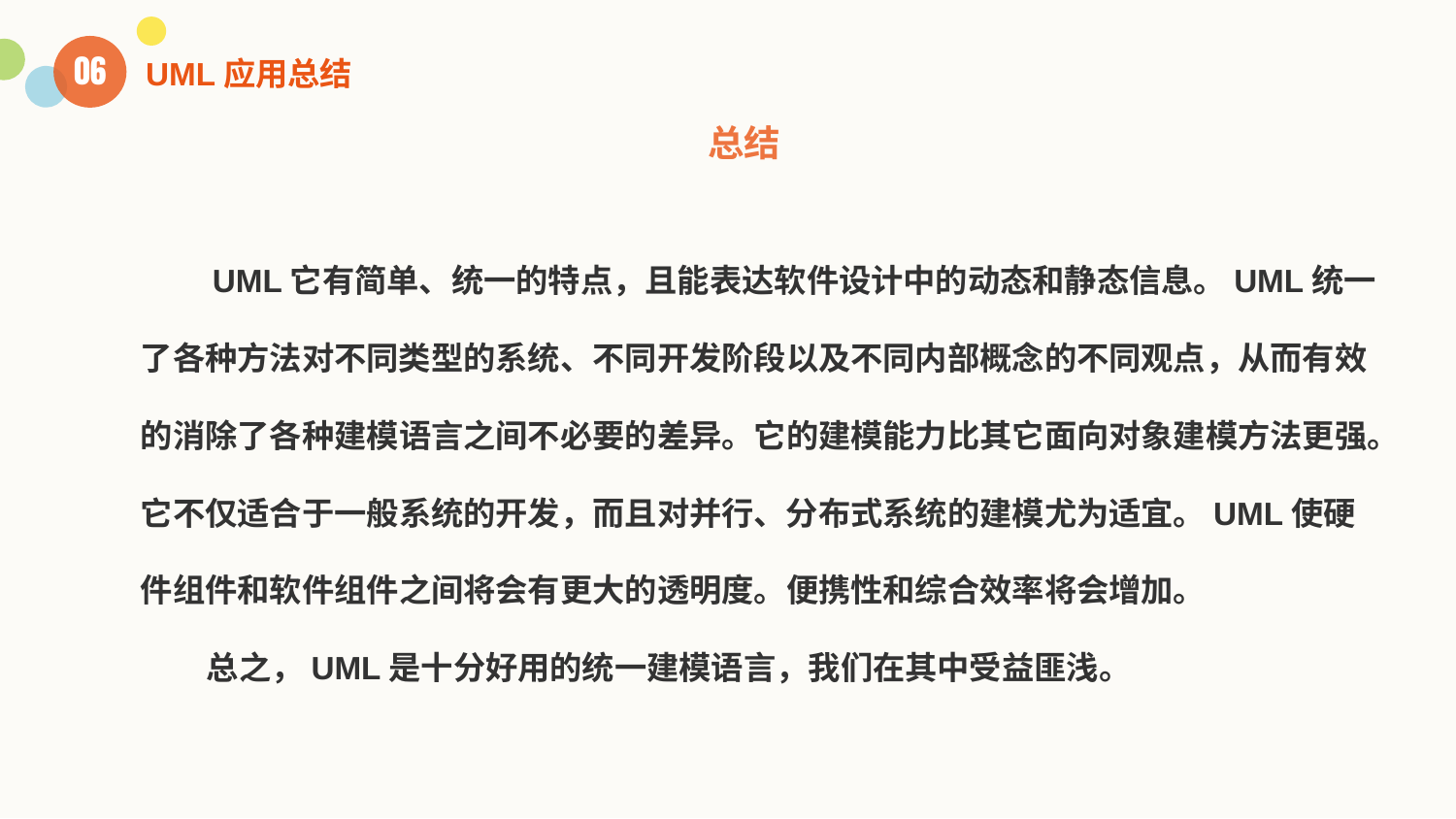

06
UML应用总结

总结
        UML它有简单、统一的特点，且能表达软件设计中的动态和静态信息。UML统一了各种方法对不同类型的系统、不同开发阶段以及不同内部概念的不同观点，从而有效的消除了各种建模语言之间不必要的差异。它的建模能力比其它面向对象建模方法更强。它不仅适合于一般系统的开发，而且对并行、分布式系统的建模尤为适宜。UML使硬件组件和软件组件之间将会有更大的透明度。便携性和综合效率将会增加。
        总之，UML是十分好用的统一建模语言，我们在其中受益匪浅。